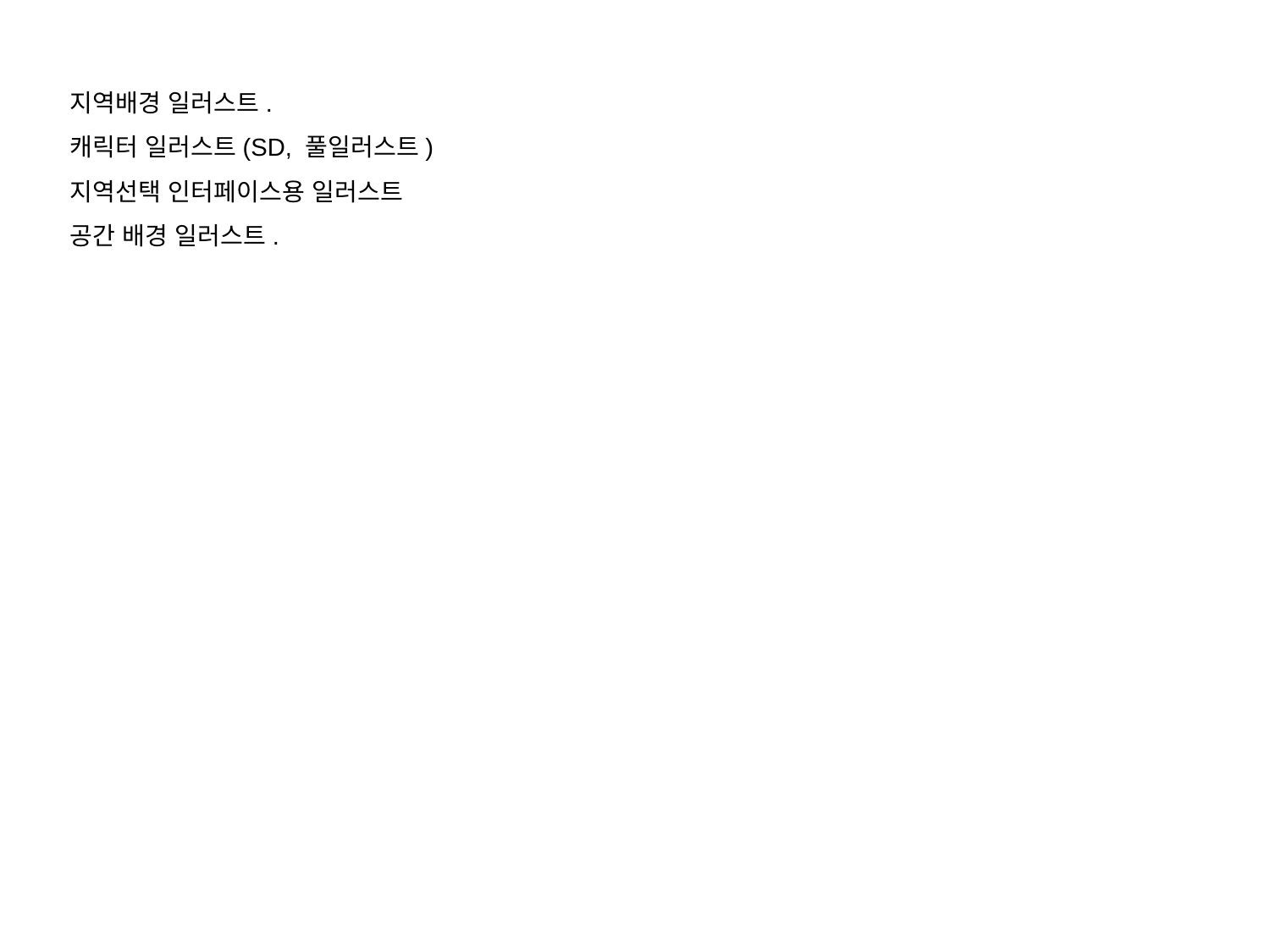

지역배경 일러스트.
캐릭터 일러스트(SD, 풀일러스트)
지역선택 인터페이스용 일러스트
공간 배경 일러스트.